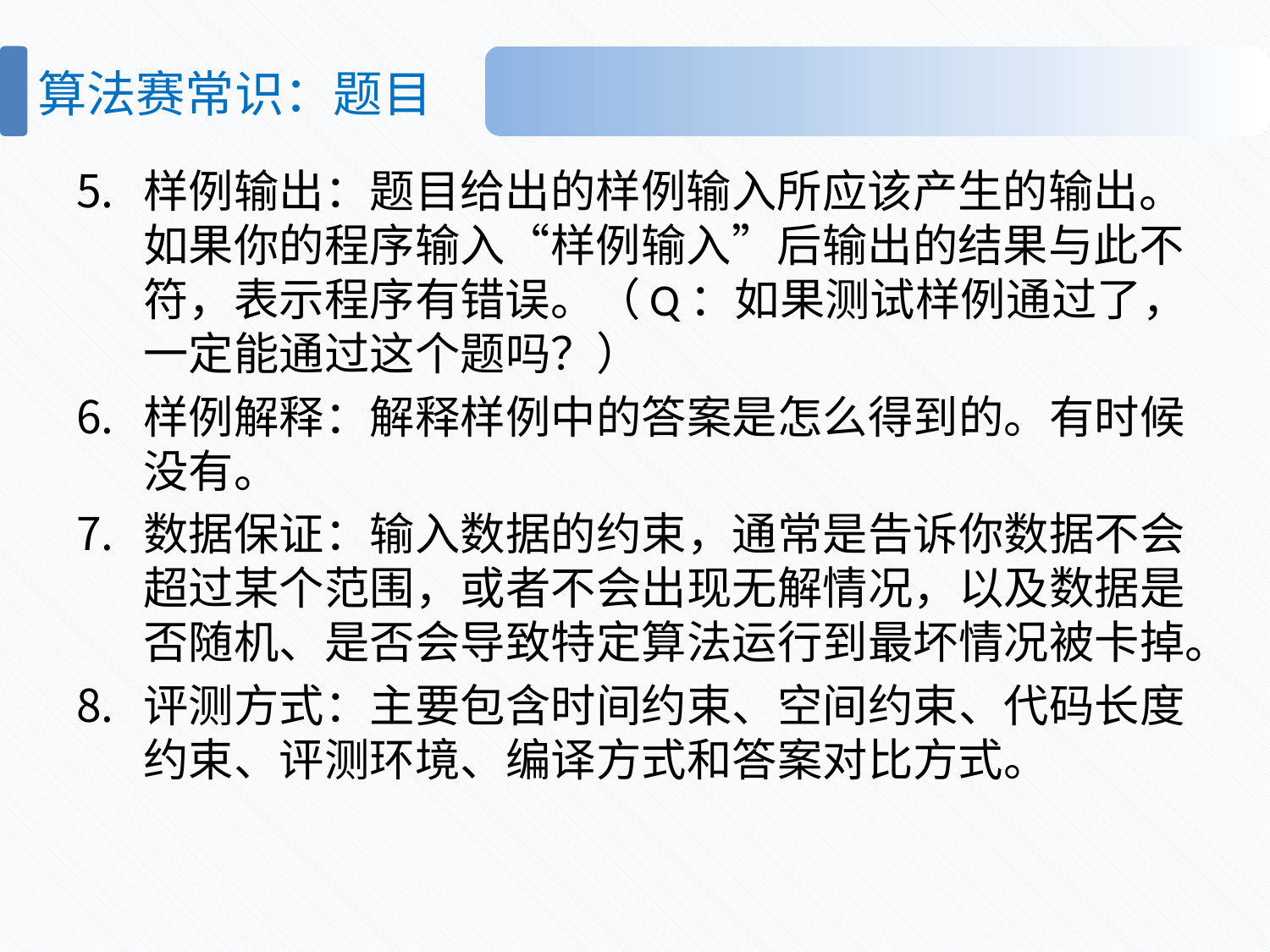

# 算法赛常识：题目
样例输出：题目给出的样例输入所应该产生的输出。如果你的程序输入“样例输入”后输出的结果与此不符，表示程序有错误。（Q：如果测试样例通过了，一定能通过这个题吗？）
样例解释：解释样例中的答案是怎么得到的。有时候没有。
数据保证：输入数据的约束，通常是告诉你数据不会超过某个范围，或者不会出现无解情况，以及数据是否随机、是否会导致特定算法运行到最坏情况被卡掉。
评测方式：主要包含时间约束、空间约束、代码长度约束、评测环境、编译方式和答案对比方式。